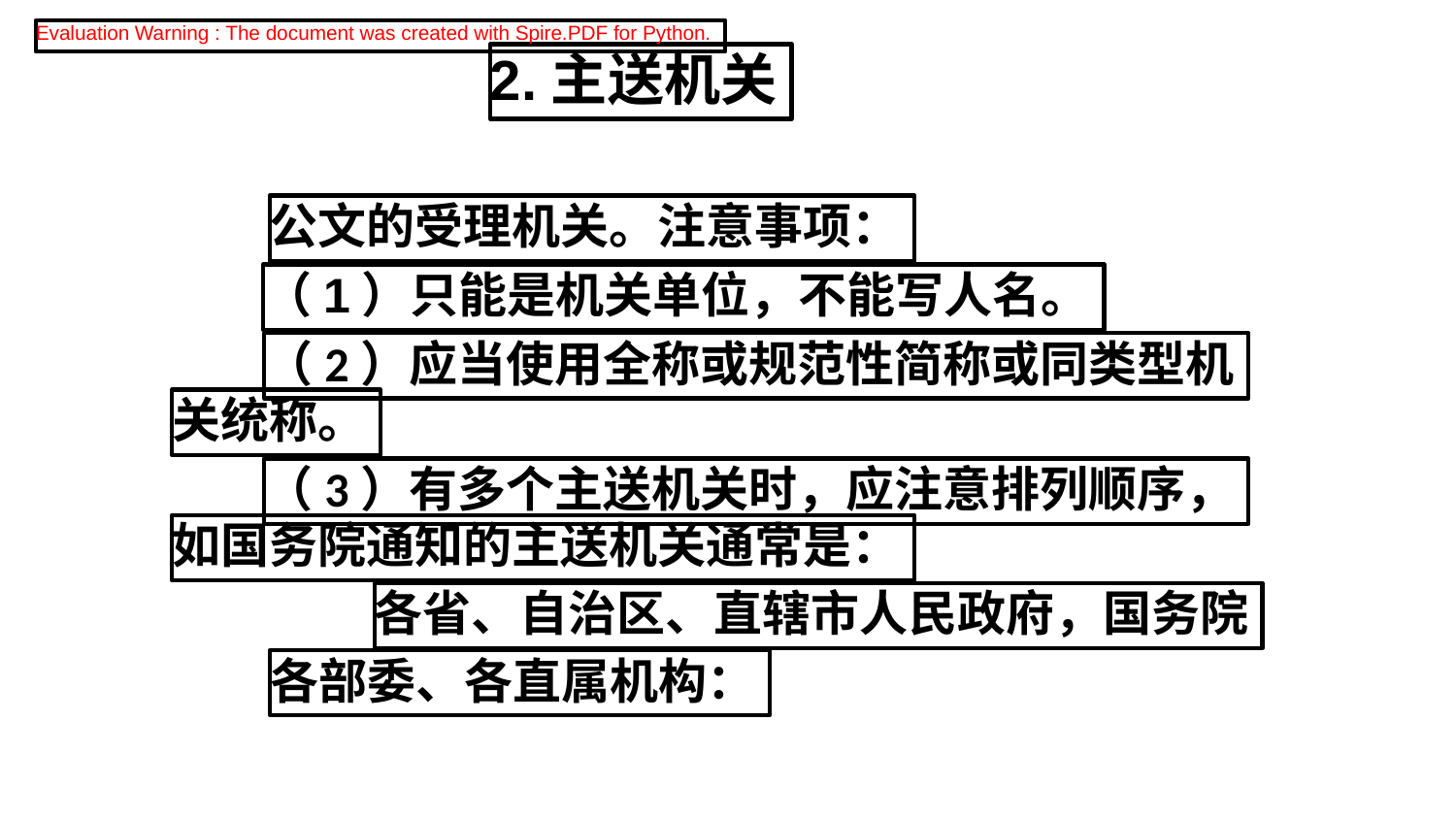

Evaluation Warning : The document was created with Spire.PDF for Python.
2.主送机关
公文的受理机关。注意事项：
（1）只能是机关单位，不能写人名。
（2）应当使用全称或规范性简称或同类型机
关统称。
（3）有多个主送机关时，应注意排列顺序，
如国务院通知的主送机关通常是：
各省、自治区、直辖市人民政府，国务院
各部委、各直属机构：